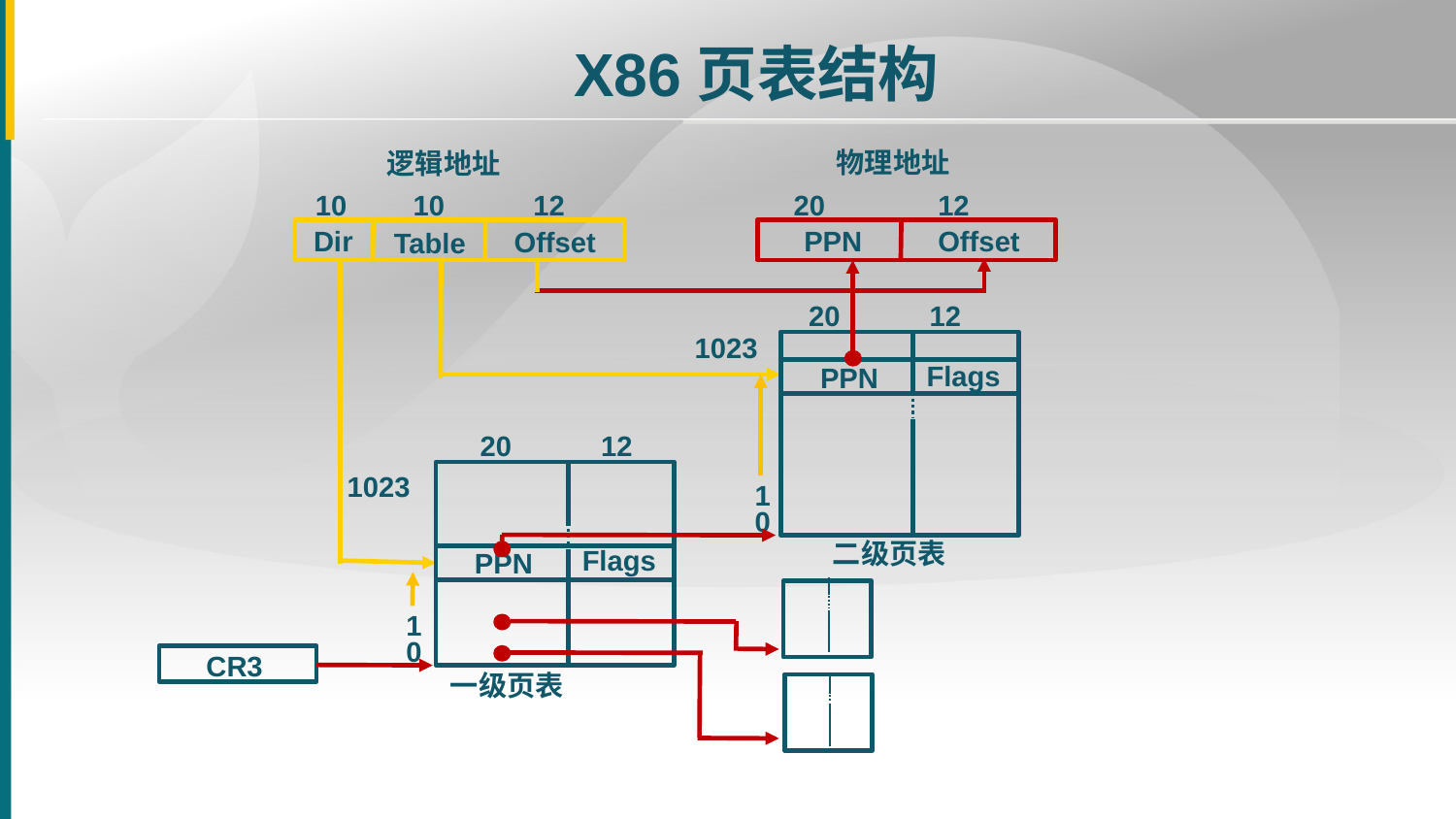

X86页表结构
物理地址
逻辑地址
10
10
12
20
12
Dir
PPN
Offset
Offset
Table

20
12
1023

Flags
PPN

1
0
二级页表
20
12

1023
Flags
PPN

1

0
CR3

一级页表